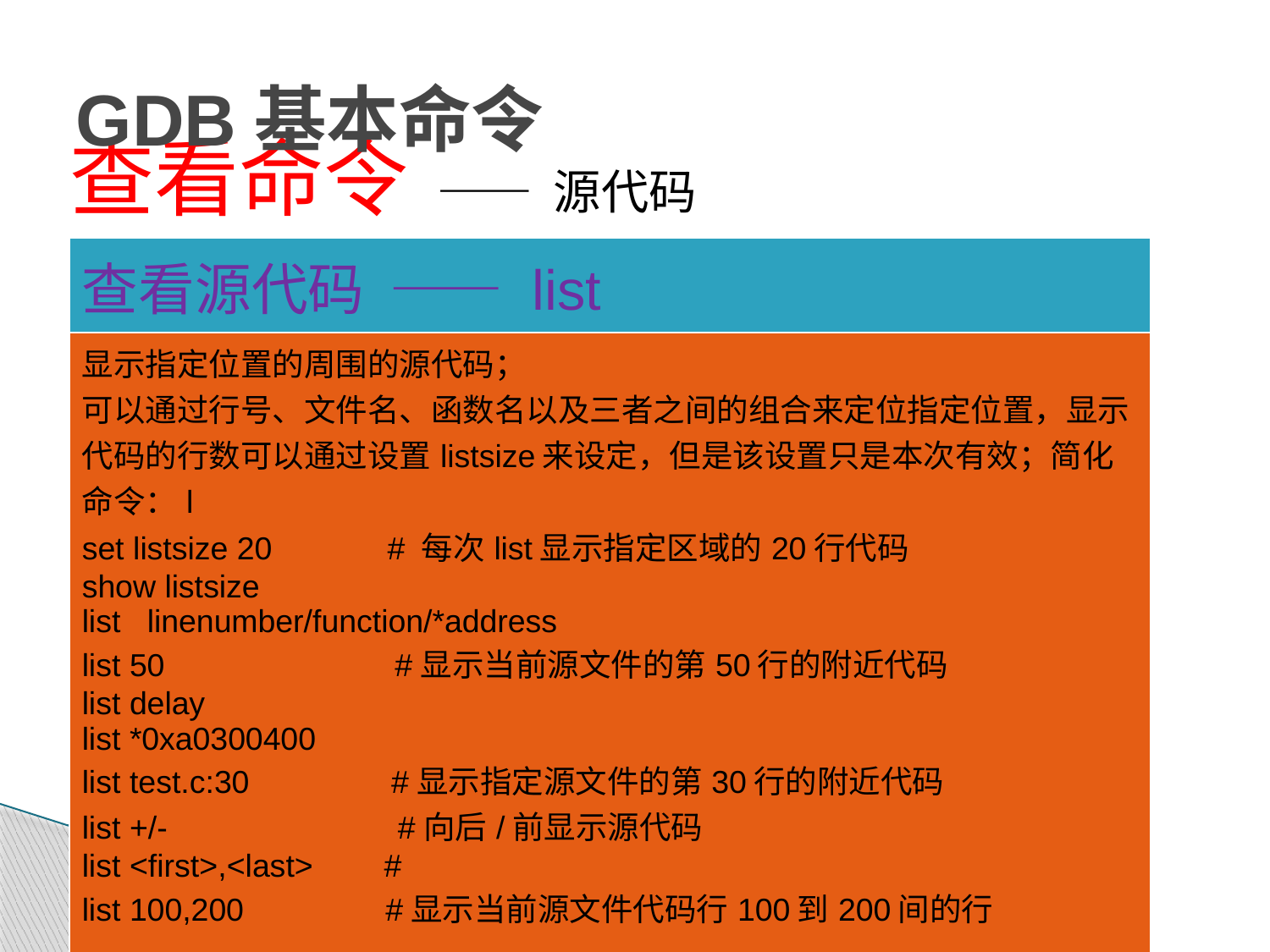

# GDB基本命令
查看命令  ——  源代码

| 查看源代码 —— list |
| --- |
| 显示指定位置的周围的源代码； 可以通过行号、文件名、函数名以及三者之间的组合来定位指定位置，显示代码的行数可以通过设置listsize来设定，但是该设置只是本次有效；简化命令：l set listsize 20 # 每次list显示指定区域的20行代码 show listsize list linenumber/function/\*address list 50 #显示当前源文件的第50行的附近代码 list delay list \*0xa0300400 list test.c:30 #显示指定源文件的第30行的附近代码 list +/- #向后/前显示源代码 list <first>,<last> # list 100,200 #显示当前源文件代码行100到200间的行 |